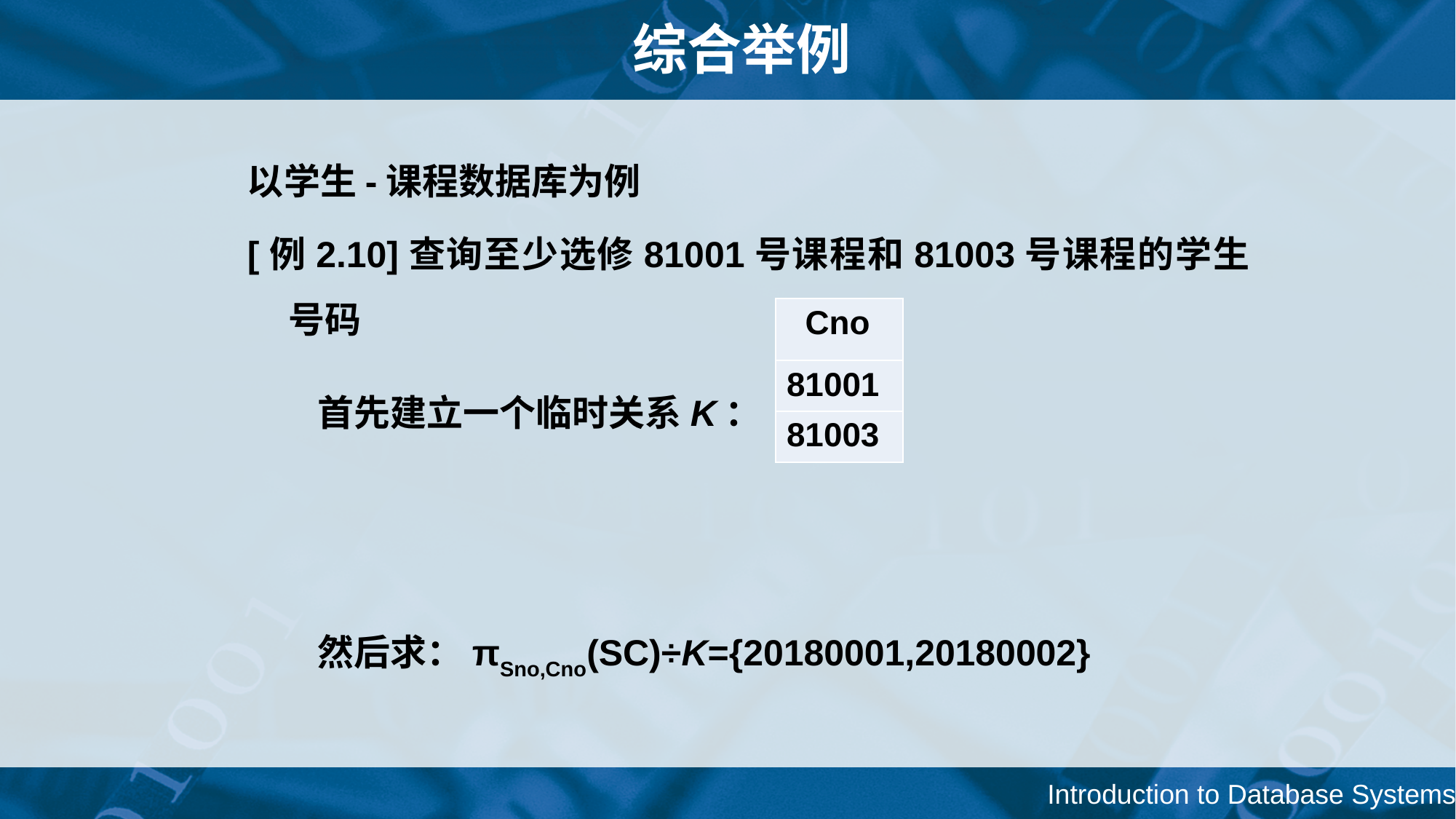

# 综合举例
以学生-课程数据库为例
[例2.10]查询至少选修81001号课程和81003号课程的学生号码

首先建立一个临时关系K：

然后求：πSno,Cno(SC)÷K={20180001,20180002}

| Cno |
| --- |
| 81001 |
| 81003 |